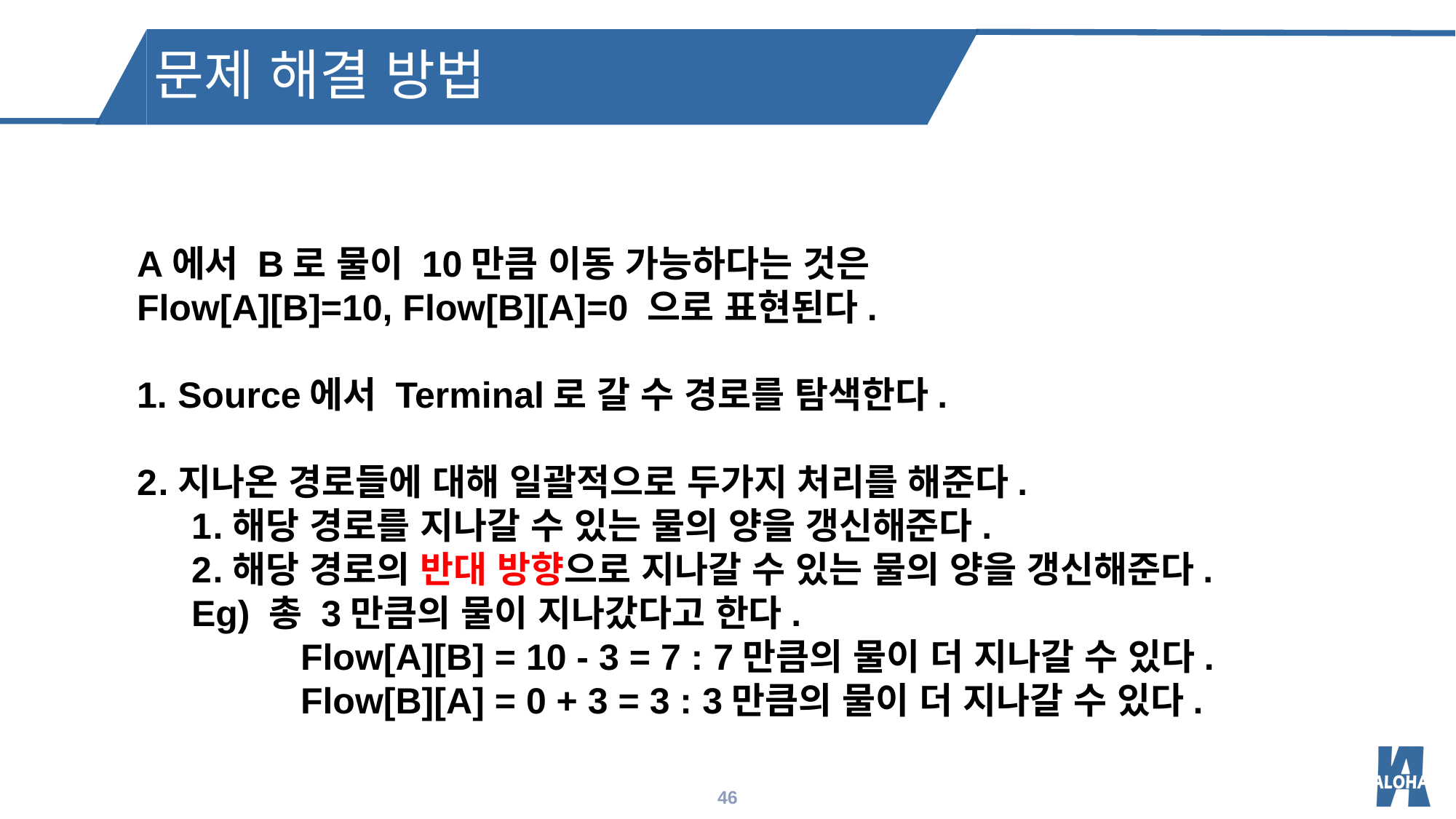

문제 해결 방법
A에서 B로 물이 10만큼 이동 가능하다는 것은
Flow[A][B]=10, Flow[B][A]=0 으로 표현된다.

Source에서 Terminal로 갈 수 경로를 탐색한다.

지나온 경로들에 대해 일괄적으로 두가지 처리를 해준다.
해당 경로를 지나갈 수 있는 물의 양을 갱신해준다.
해당 경로의 반대 방향으로 지나갈 수 있는 물의 양을 갱신해준다.
Eg) 총 3만큼의 물이 지나갔다고 한다.
	Flow[A][B] = 10 - 3 = 7 : 7만큼의 물이 더 지나갈 수 있다.
	Flow[B][A] = 0 + 3 = 3 : 3만큼의 물이 더 지나갈 수 있다.
46